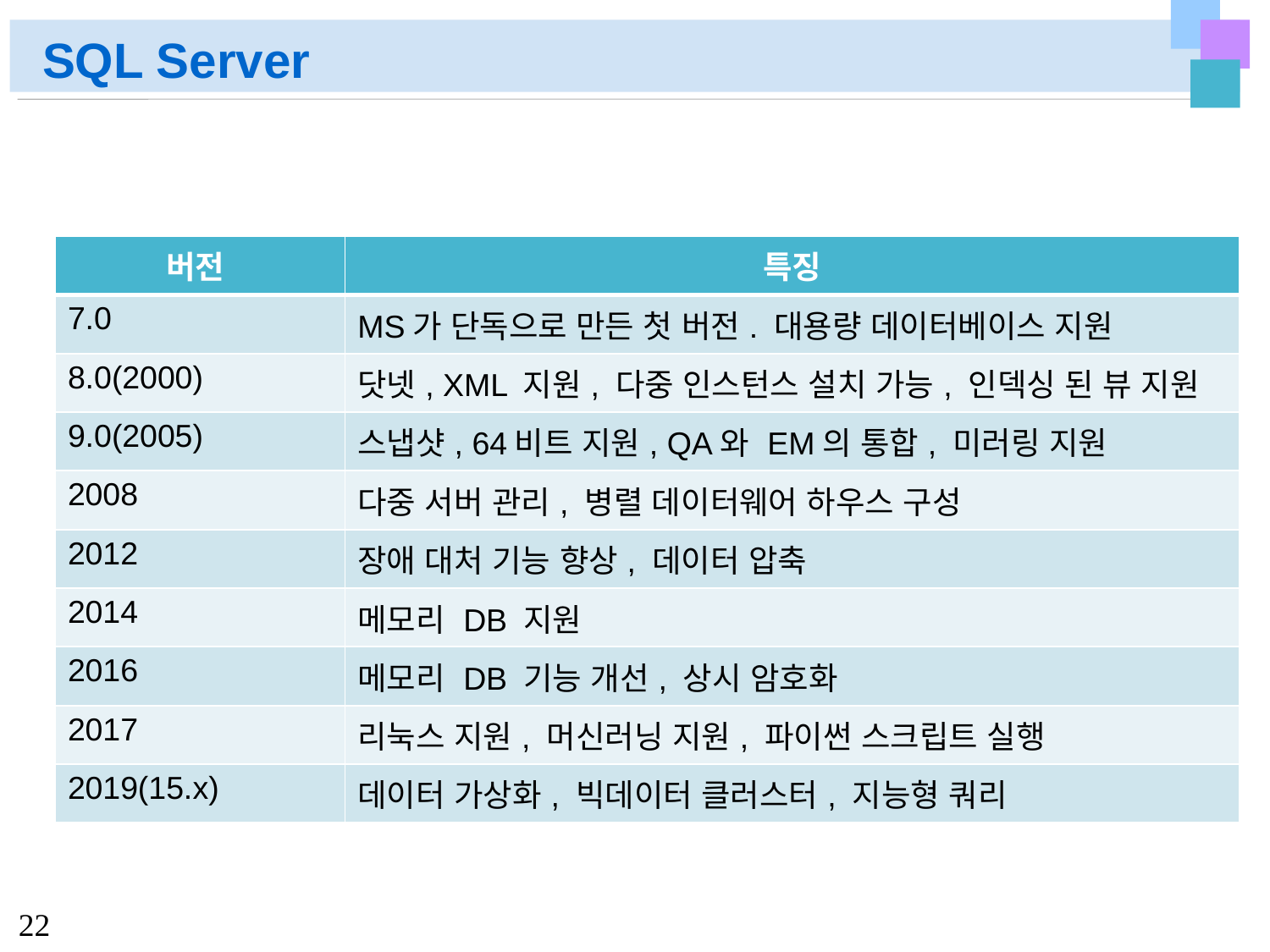

# SQL Server
| 버전 | 특징 |
| --- | --- |
| 7.0 | MS가 단독으로 만든 첫 버전. 대용량 데이터베이스 지원 |
| 8.0(2000) | 닷넷, XML 지원, 다중 인스턴스 설치 가능, 인덱싱 된 뷰 지원 |
| 9.0(2005) | 스냅샷, 64비트 지원, QA와 EM의 통합, 미러링 지원 |
| 2008 | 다중 서버 관리, 병렬 데이터웨어 하우스 구성 |
| 2012 | 장애 대처 기능 향상, 데이터 압축 |
| 2014 | 메모리 DB 지원 |
| 2016 | 메모리 DB 기능 개선, 상시 암호화 |
| 2017 | 리눅스 지원, 머신러닝 지원, 파이썬 스크립트 실행 |
| 2019(15.x) | 데이터 가상화, 빅데이터 클러스터, 지능형 쿼리 |